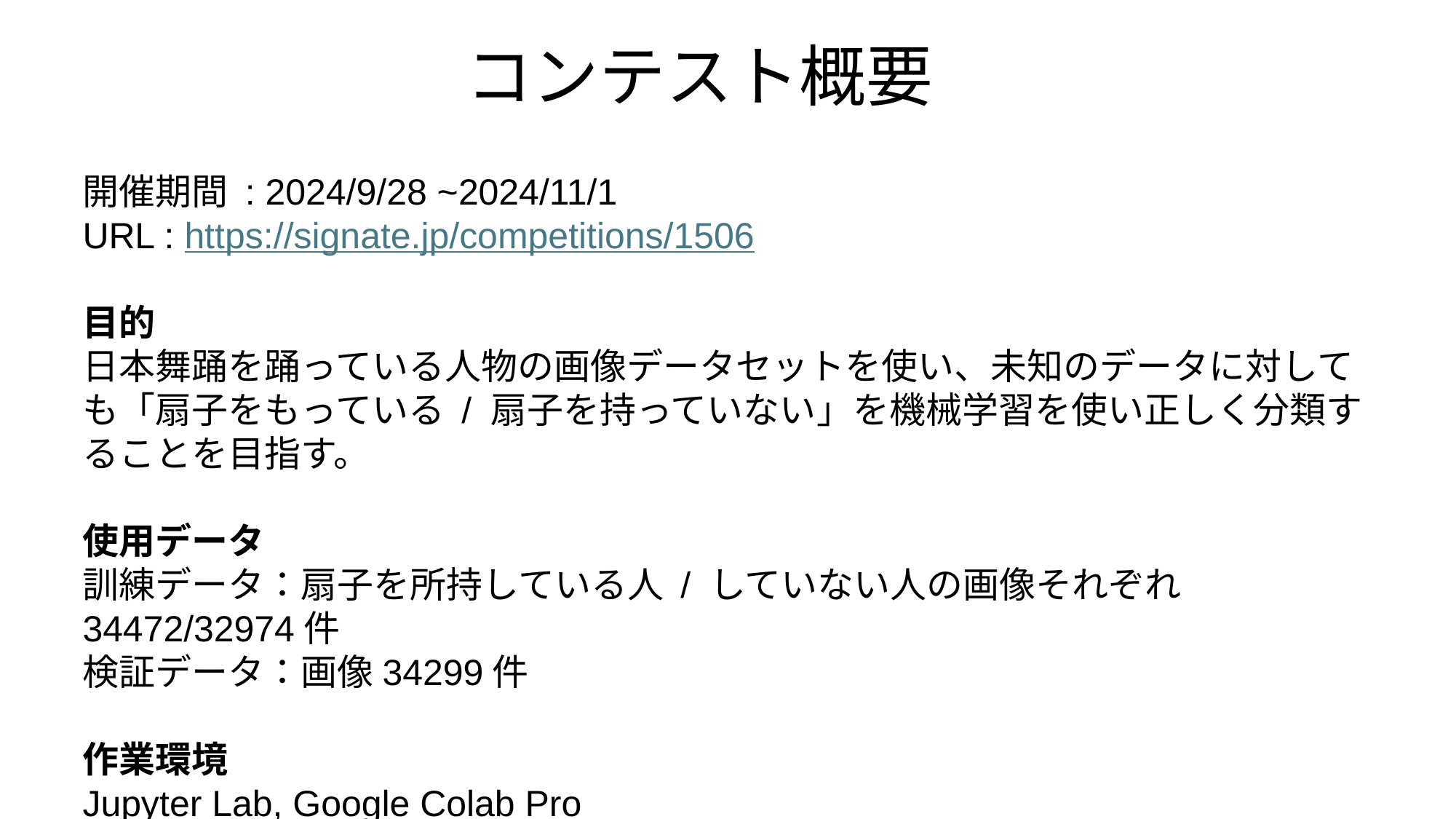

# コンテスト概要
開催期間 : 2024/9/28 ~2024/11/1
URL : https://signate.jp/competitions/1506

目的
日本舞踊を踊っている人物の画像データセットを使い、未知のデータに対しても「扇子をもっている / 扇子を持っていない」を機械学習を使い正しく分類することを目指す。

使用データ
訓練データ：扇子を所持している人 / していない人の画像それぞれ 34472/32974件
検証データ：画像34299件

作業環境
Jupyter Lab, Google Colab Pro